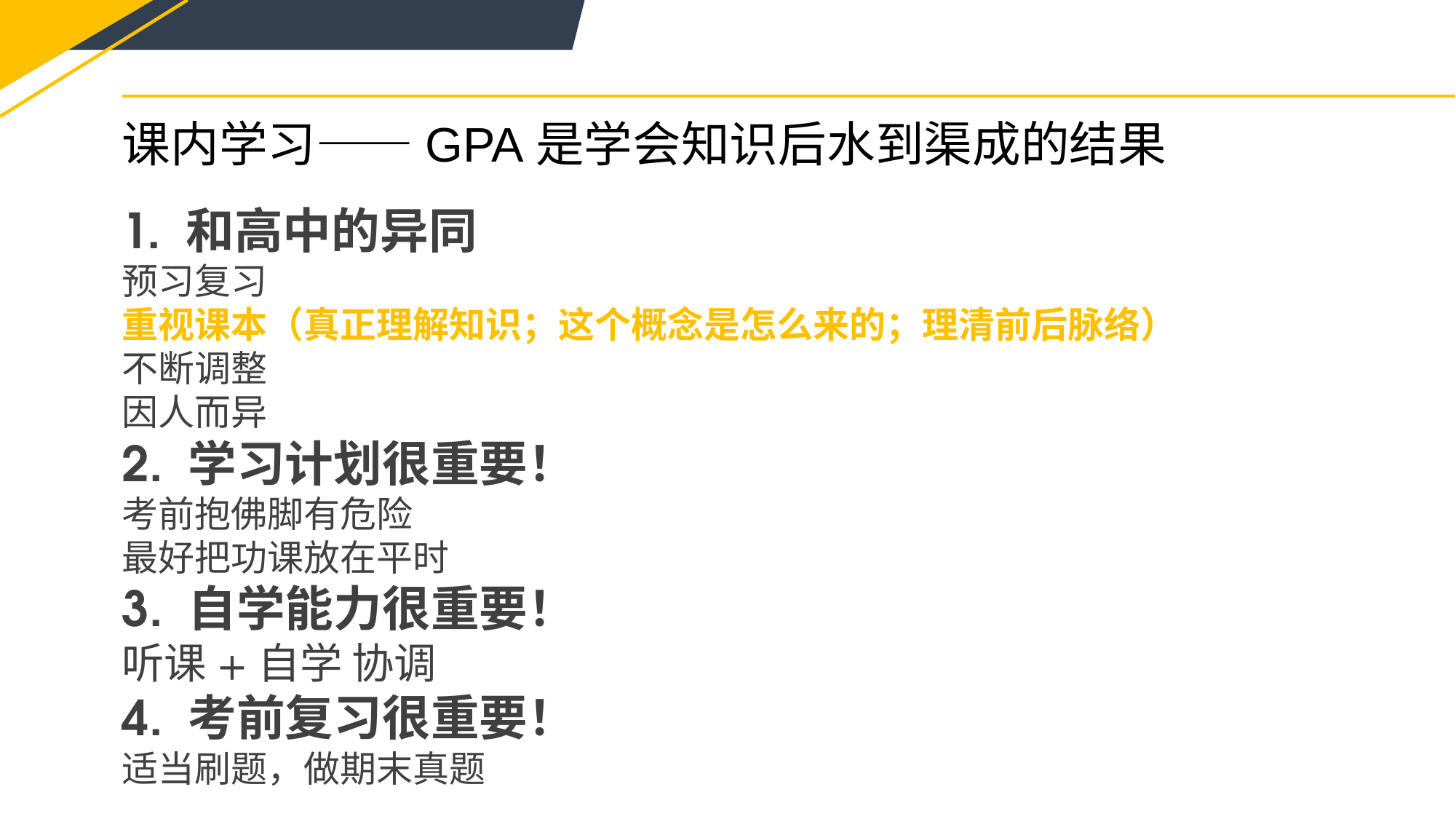

课内学习——GPA是学会知识后水到渠成的结果
1. 和高中的异同
预习复习
重视课本（真正理解知识；这个概念是怎么来的；理清前后脉络）
不断调整
因人而异
2. 学习计划很重要！
考前抱佛脚有危险
最好把功课放在平时
3. 自学能力很重要！
听课+自学 协调
4. 考前复习很重要！
适当刷题，做期末真题